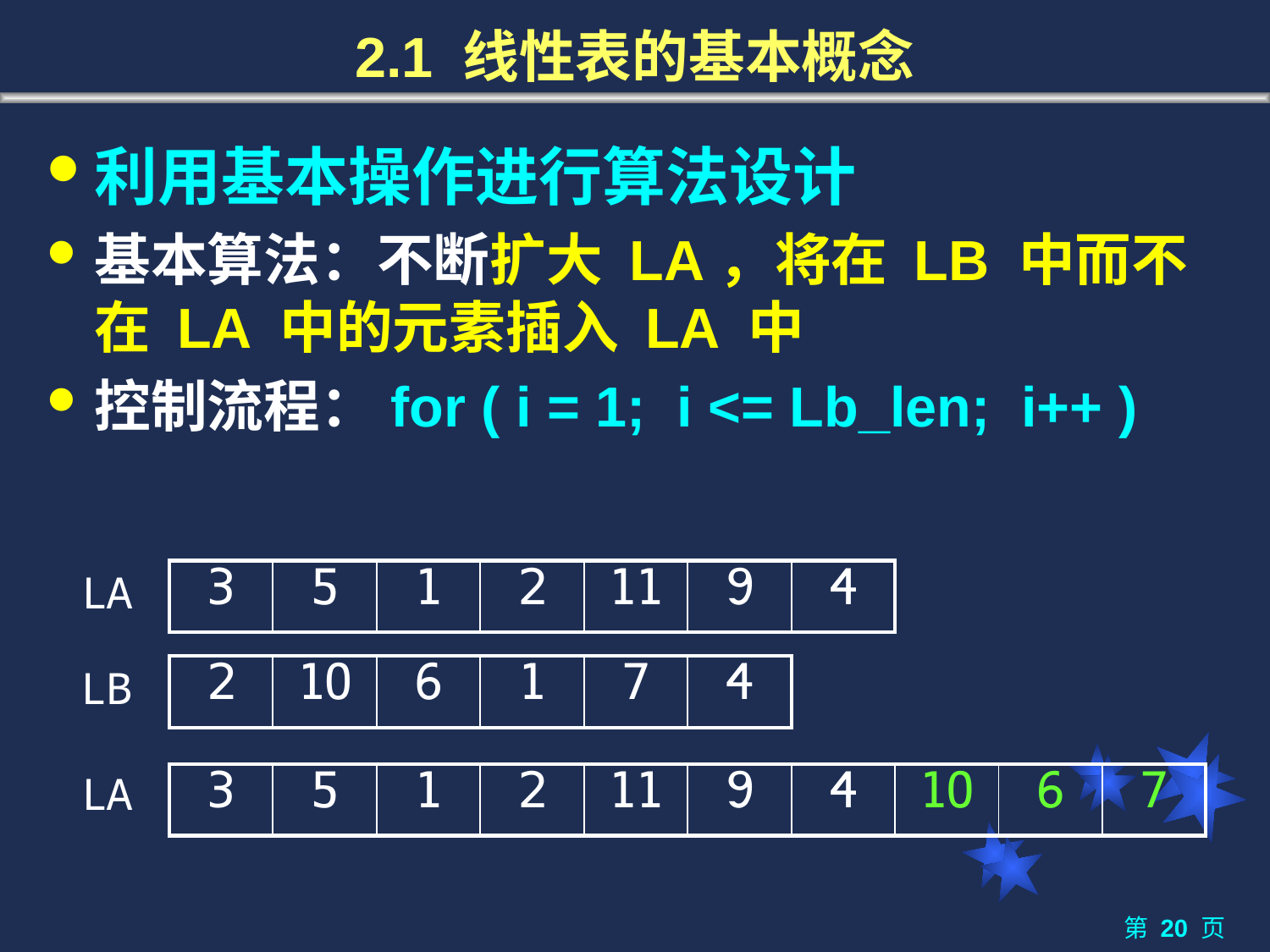

# 2.1 线性表的基本概念
利用基本操作进行算法设计
基本算法：不断扩大 LA，将在 LB 中而不在 LA 中的元素插入 LA 中
控制流程：for ( i = 1;  i <= Lb_len;  i++ )
LA
| 3 | 5 | 1 | 2 | 11 | 9 | 4 |
| --- | --- | --- | --- | --- | --- | --- |
LB
| 2 | 10 | 6 | 1 | 7 | 4 |
| --- | --- | --- | --- | --- | --- |
LA
| 3 | 5 | 1 | 2 | 11 | 9 | 4 | 10 | 6 | 7 |
| --- | --- | --- | --- | --- | --- | --- | --- | --- | --- |
第 20 页